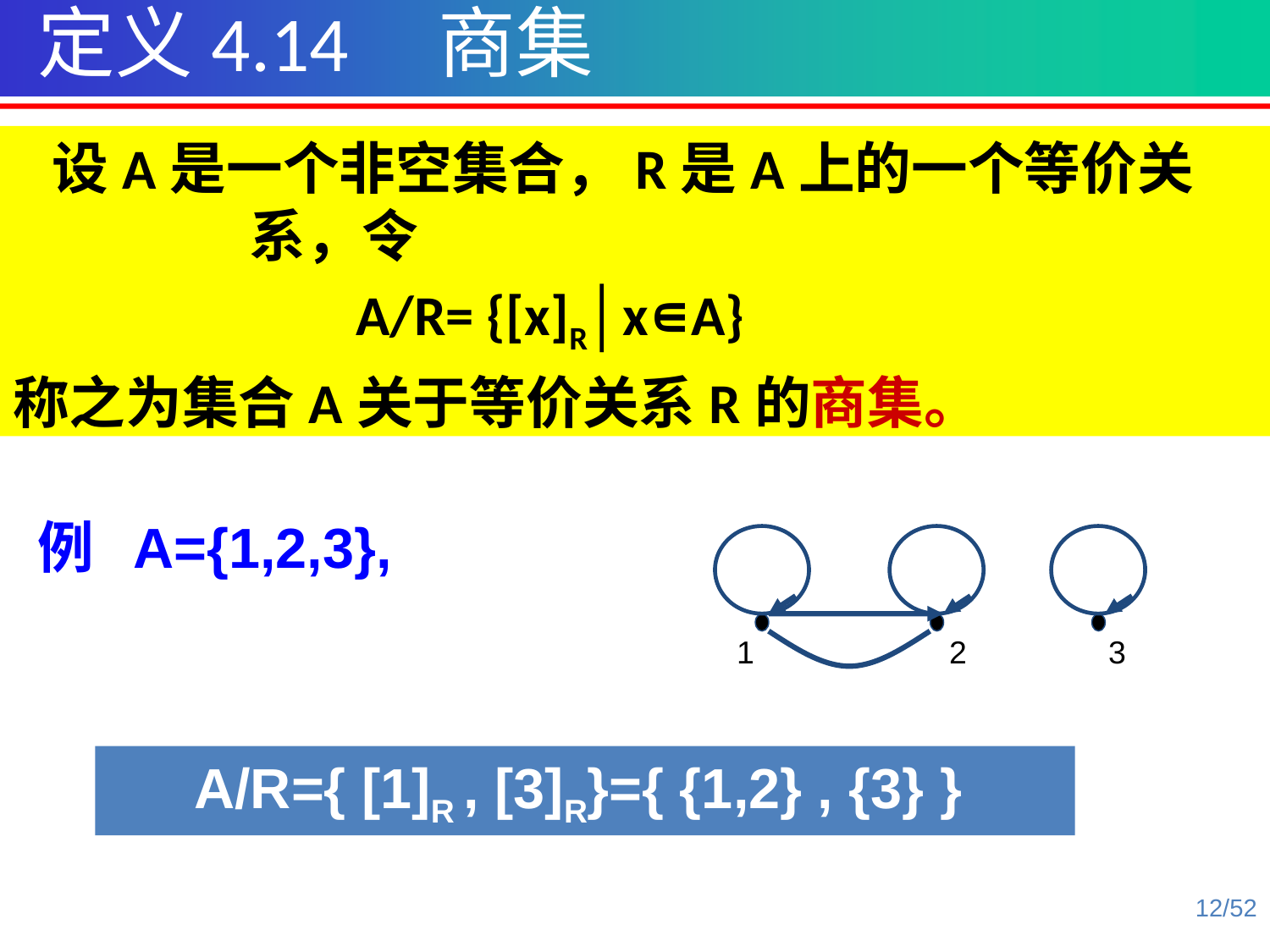

定义4.14    商集
  设A是一个非空集合，R是A上的一个等价关系，令
                           A/R= {[x]R│x∊A}
称之为集合A关于等价关系R的商集。
例  A={1,2,3},

1                      2                3
A/R={ [1]R , [3]R}={ {1,2} , {3} }
12/52